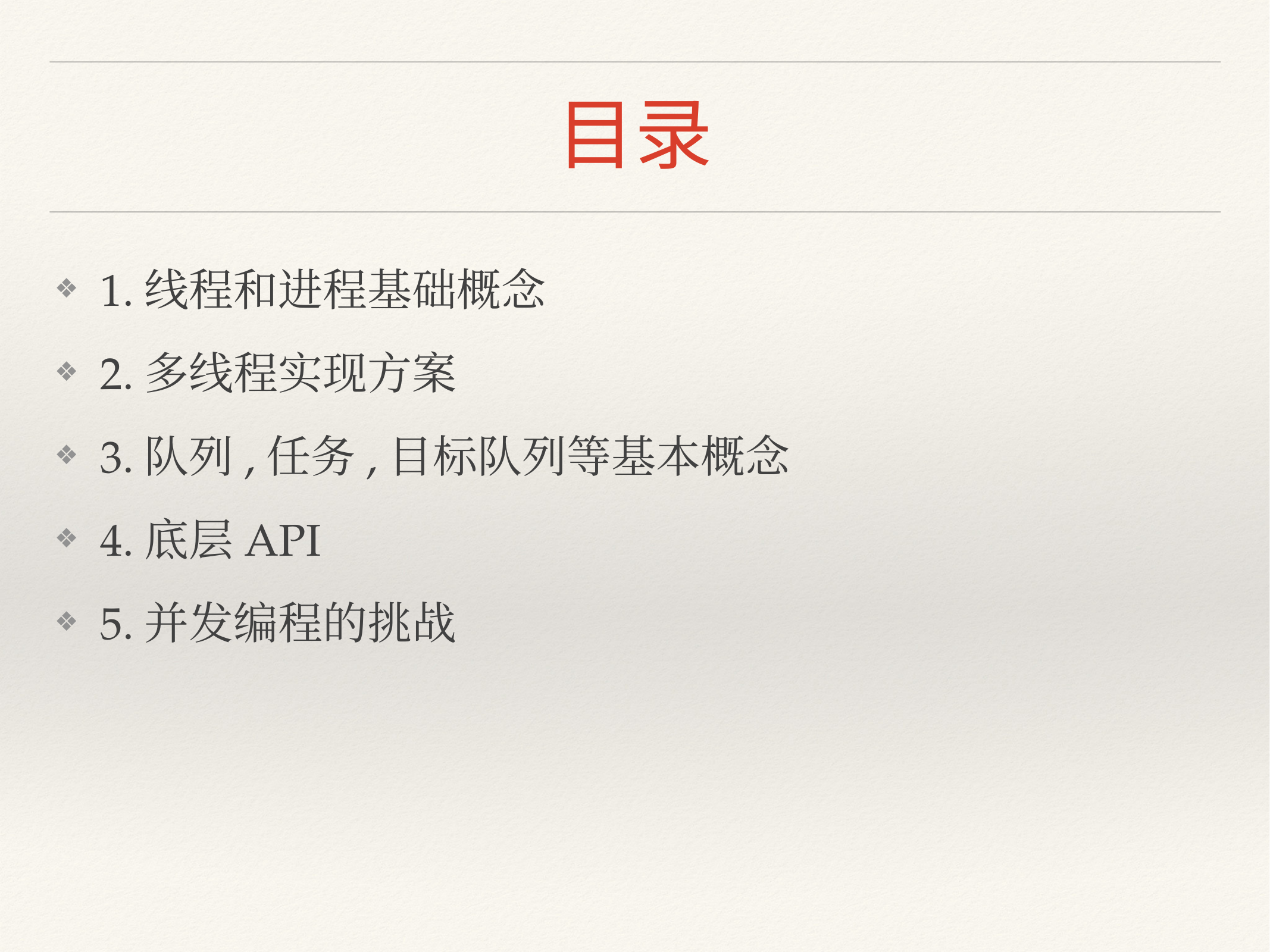

# 目录
1.线程和进程基础概念
2.多线程实现方案
3.队列,任务,目标队列等基本概念
4.底层API
5.并发编程的挑战